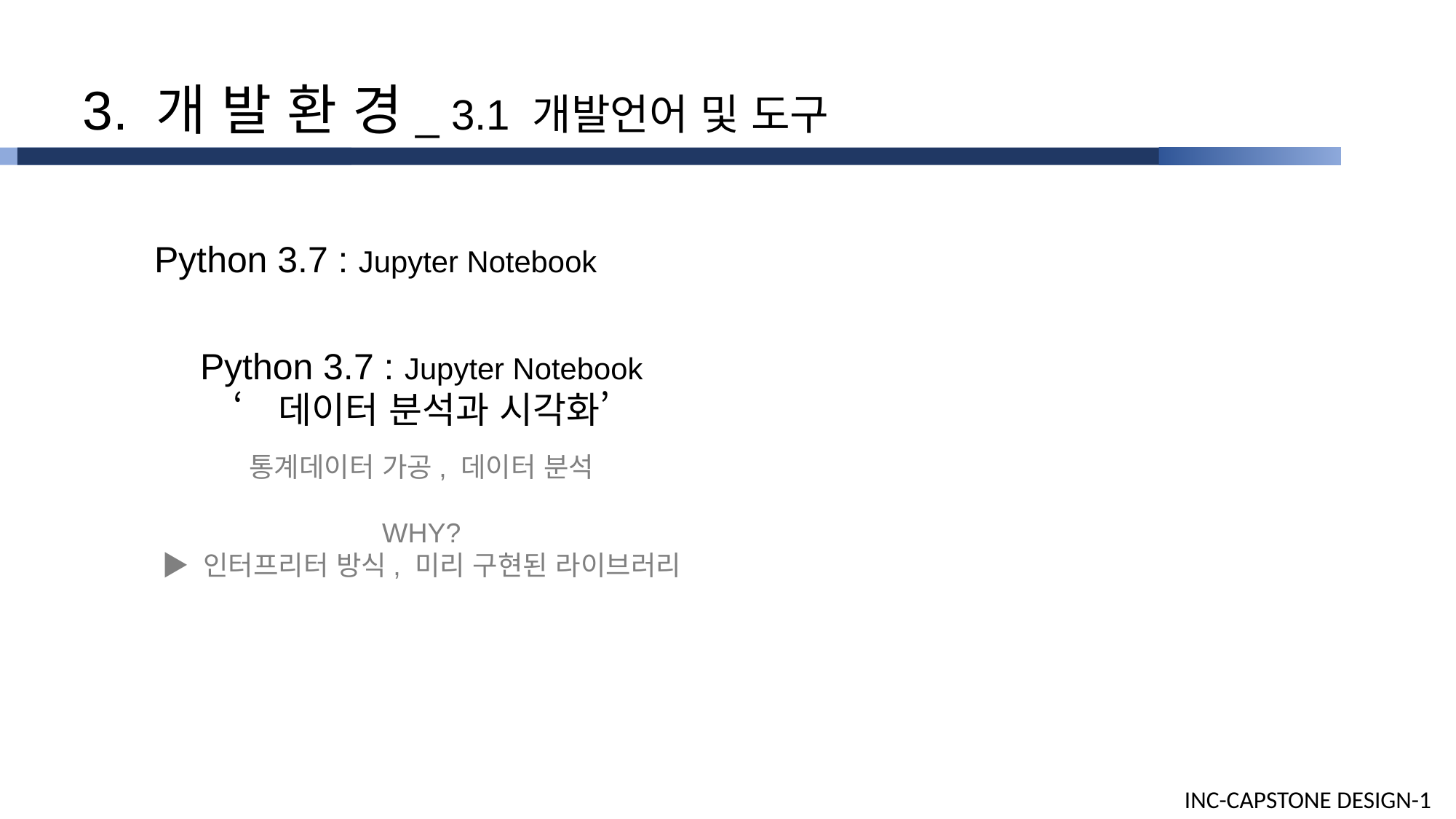

3. 개 발 환 경_ 3.1 개발언어 및 도구
Python 3.7 : Jupyter Notebook
Python 3.7 : Jupyter Notebook
‘데이터 분석과 시각화’

통계데이터 가공, 데이터 분석

WHY?
▶ 인터프리터 방식, 미리 구현된 라이브러리